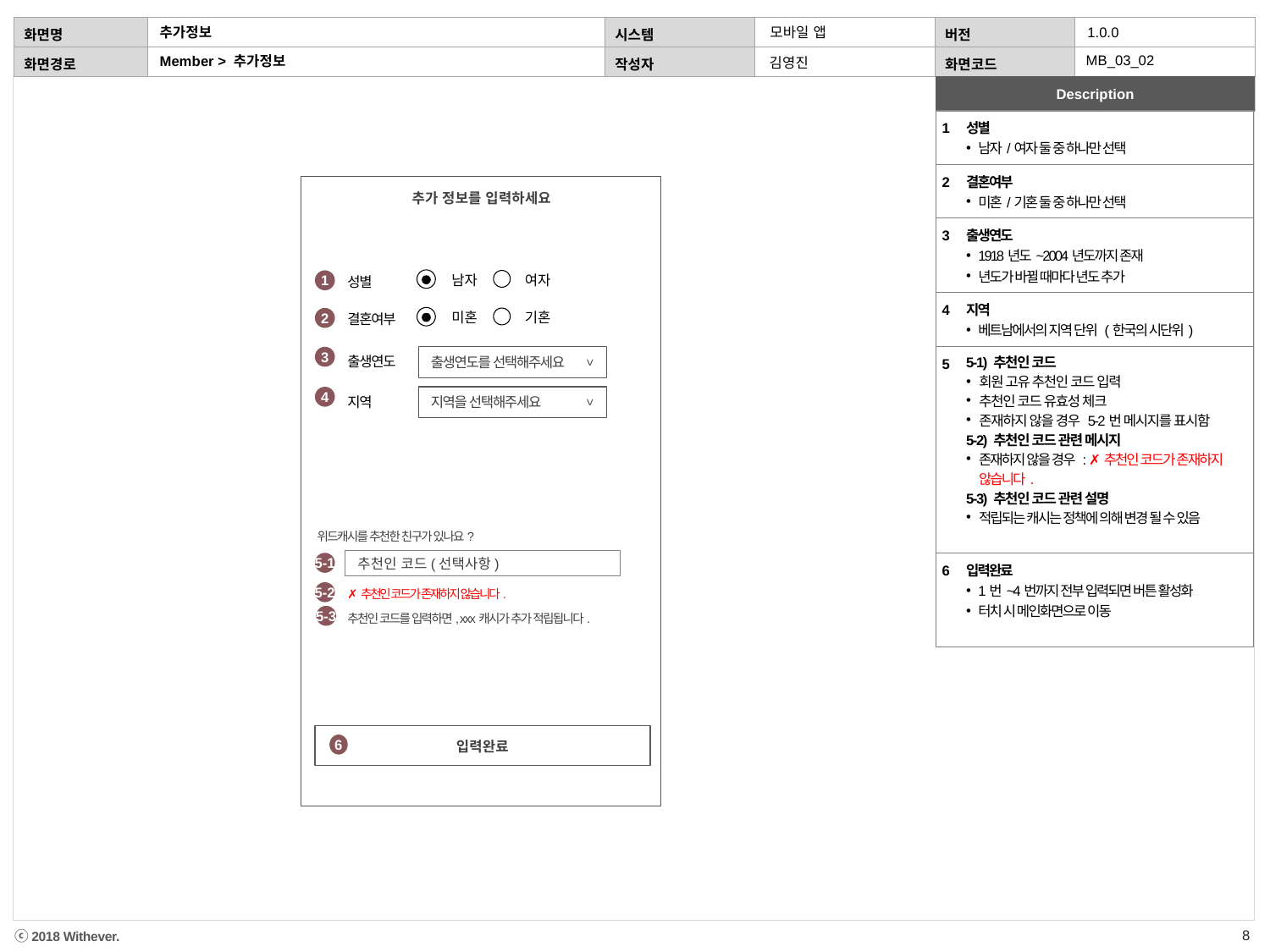

# 추가정보
모바일 앱
MB_03_02
Member > 추가정보
김영진
| 1 | 성별 남자/여자 둘 중 하나만 선택 |
| --- | --- |
| 2 | 결혼여부 미혼/기혼 둘 중 하나만 선택 |
| 3 | 출생연도 1918년도~2004년도까지 존재 년도가 바뀔 때마다 년도 추가 |
| 4 | 지역 베트남에서의 지역 단위 (한국의 시단위) |
| 5 | 5-1) 추천인 코드 회원 고유 추천인 코드 입력 추천인 코드 유효성 체크 존재하지 않을 경우 5-2번 메시지를 표시함 5-2) 추천인 코드 관련 메시지 존재하지 않을 경우 : ✗추천인 코드가 존재하지 않습니다. 5-3) 추천인 코드 관련 설명 적립되는 캐시는 정책에 의해 변경 될 수 있음 |
| 6 | 입력완료 1번~4번까지 전부 입력되면 버튼 활성화 터치 시 메인화면으로 이동 |

추가 정보를 입력하세요
성별
남자

여자

1

결혼여부
미혼

기혼

2

출생연도
3
출생연도를 선택해주세요
>
지역
4
지역을 선택해주세요
>
위드캐시를 추천한 친구가 있나요?
추천인 코드(선택사항)
5-1

✗추천인 코드가 존재하지 않습니다.
5-2
추천인 코드를 입력하면, xxx캐시가 추가 적립됩니다.
5-3
입력완료
6